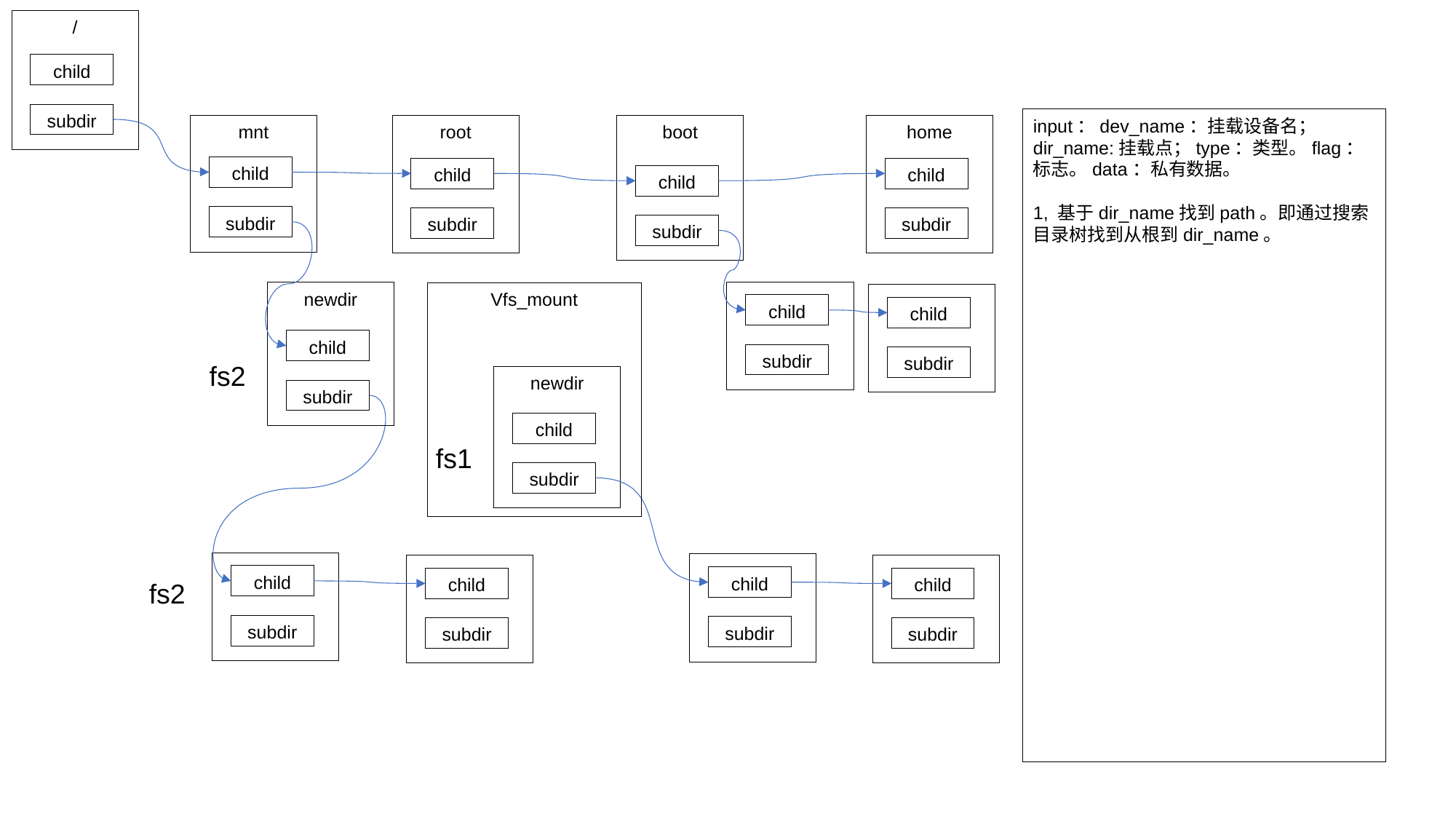

/
child
subdir
input：dev_name：挂载设备名；dir_name:挂载点；type：类型。flag：标志。data：私有数据。

1, 基于dir_name找到path。即通过搜索目录树找到从根到dir_name。
mnt
root
boot
home
child
child
child
child
subdir
subdir
subdir
subdir

newdir
Vfs_mount

child
child
child
subdir
subdir
fs2
newdir
subdir
child
fs1
subdir

child
child
child
child
fs2
subdir
subdir
subdir
subdir